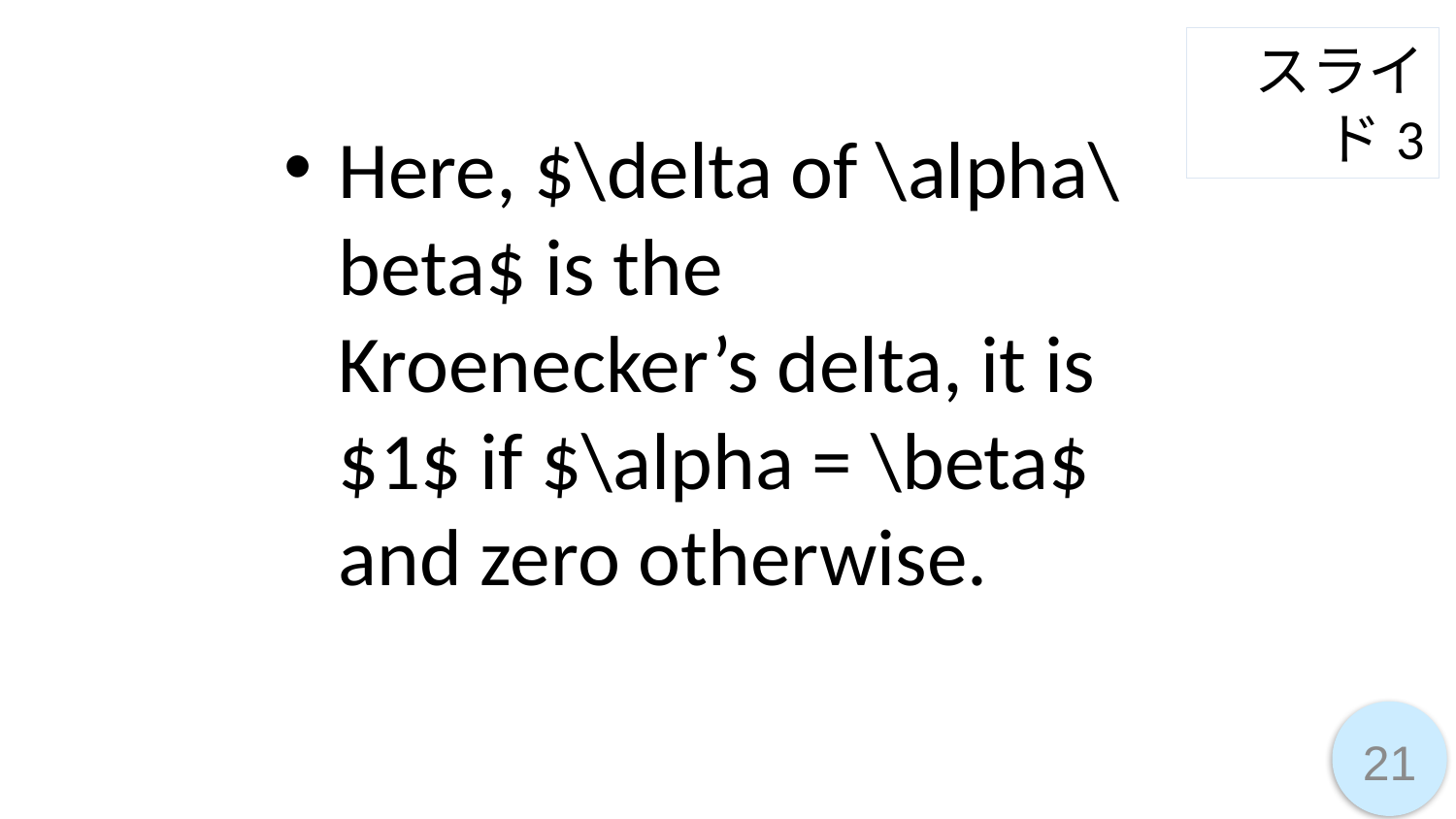

スライド3
Here, $\delta of \alpha\beta$ is the Kroenecker’s delta, it is $1$ if $\alpha = \beta$ and zero otherwise.
21